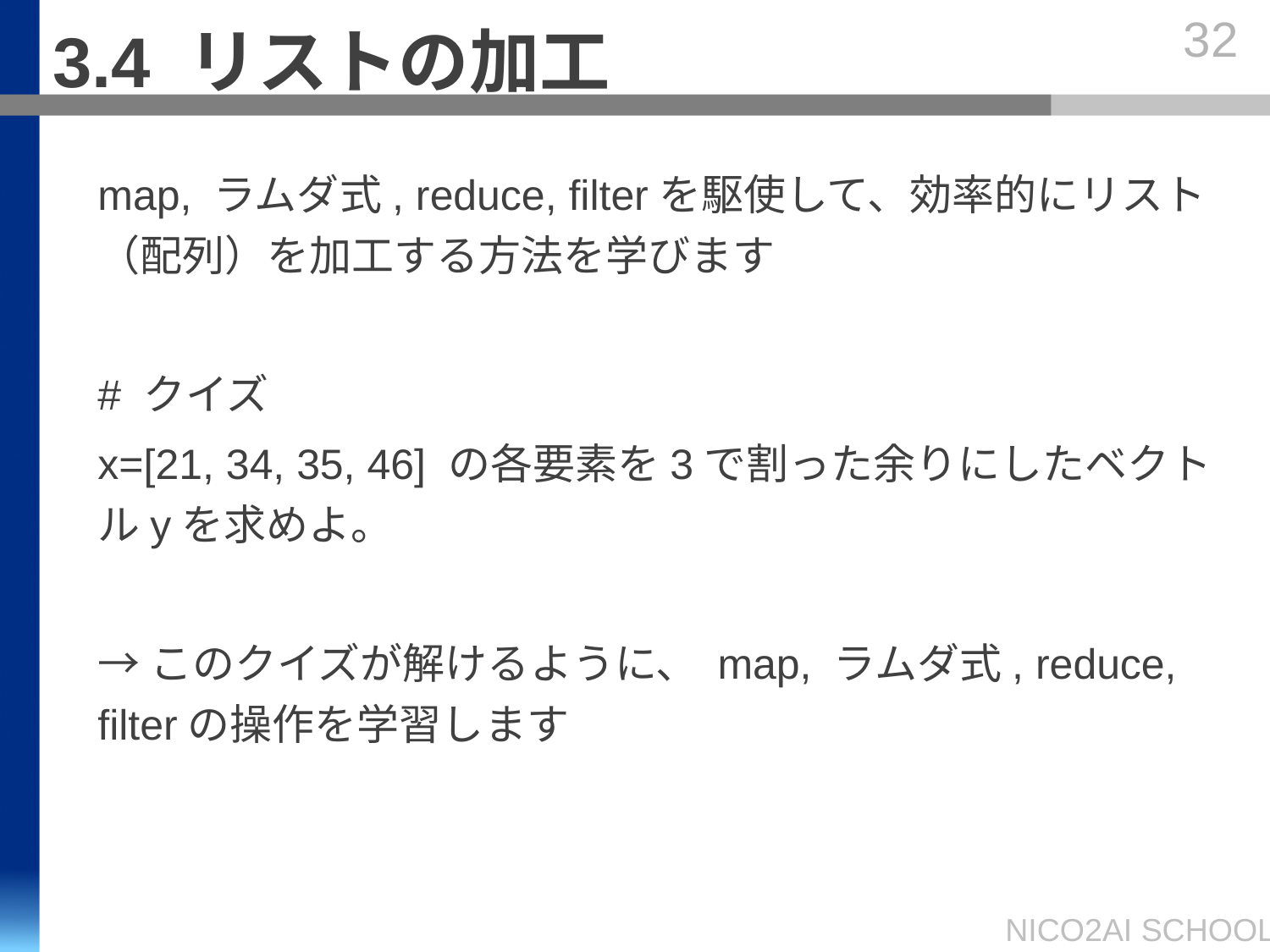

# 3.4 リストの加工
32
map, ラムダ式, reduce, filterを駆使して、効率的にリスト（配列）を加工する方法を学びます

# クイズ
x=[21, 34, 35, 46] の各要素を3で割った余りにしたベクトルyを求めよ。

→このクイズが解けるように、 map, ラムダ式, reduce, filterの操作を学習します